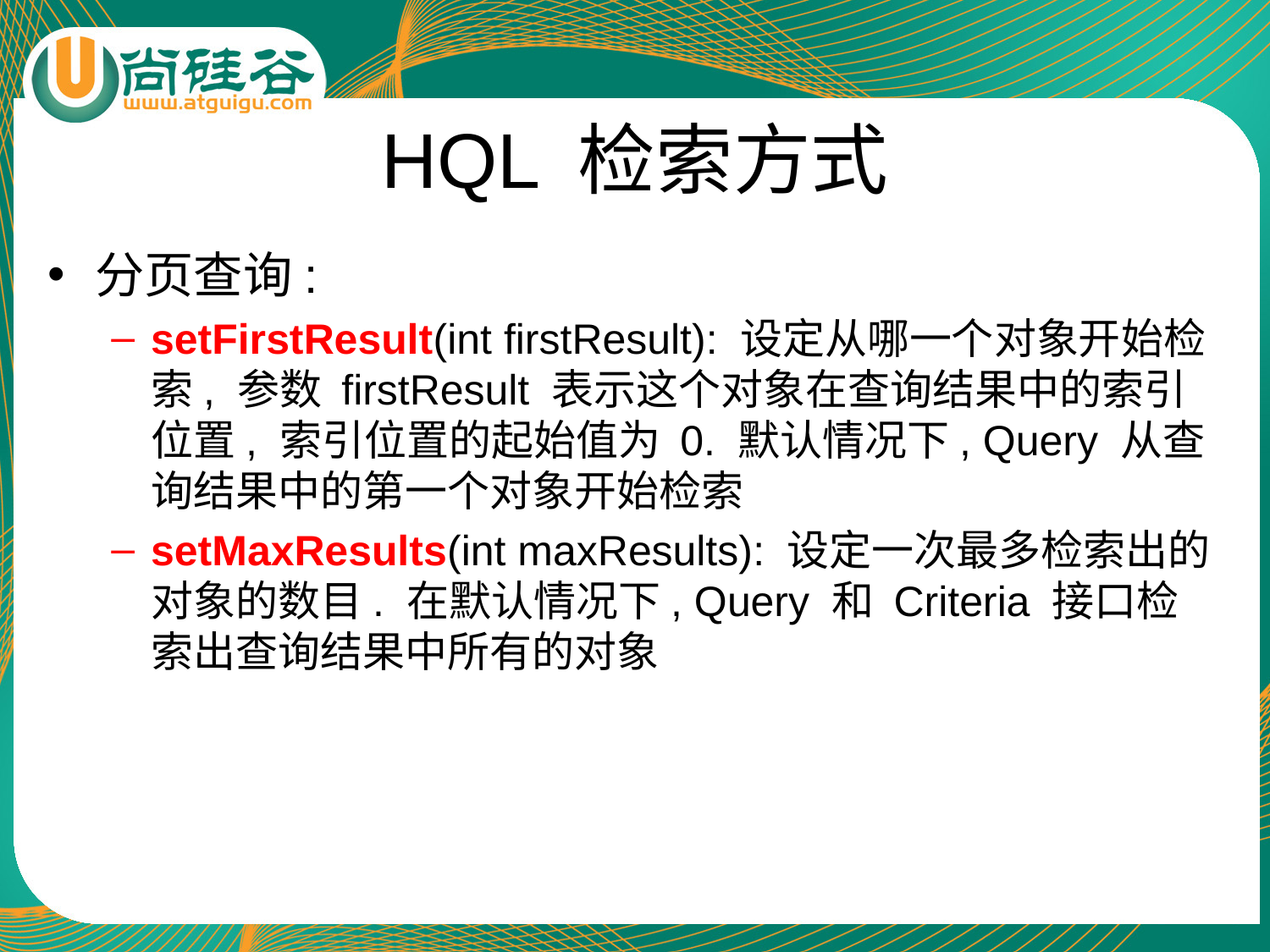

# HQL 检索方式
分页查询:
setFirstResult(int firstResult): 设定从哪一个对象开始检索, 参数 firstResult 表示这个对象在查询结果中的索引位置, 索引位置的起始值为 0. 默认情况下, Query 从查询结果中的第一个对象开始检索
setMaxResults(int maxResults): 设定一次最多检索出的对象的数目. 在默认情况下, Query 和 Criteria 接口检索出查询结果中所有的对象